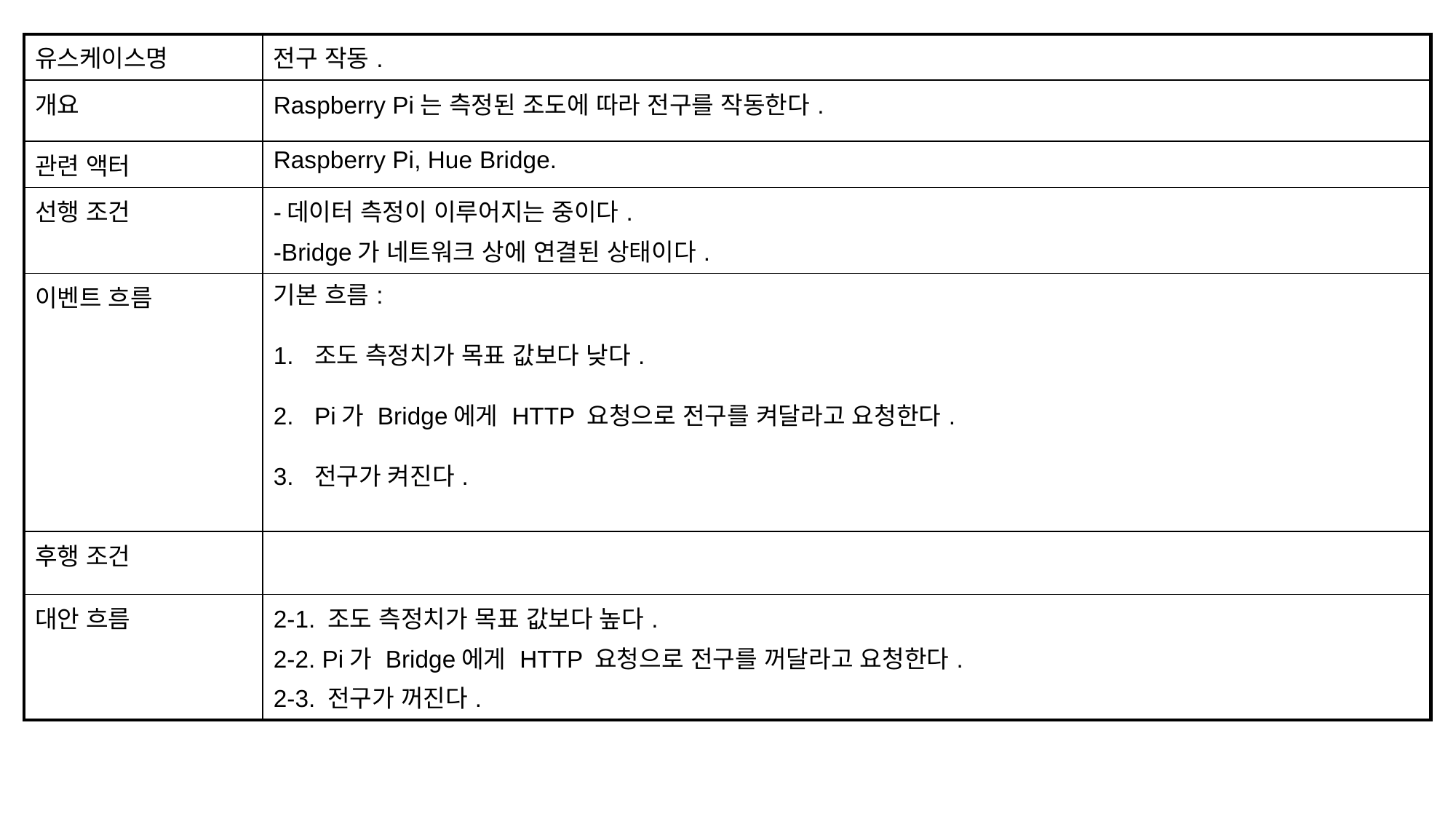

| 유스케이스명 | 전구 작동. |
| --- | --- |
| 개요 | Raspberry Pi는 측정된 조도에 따라 전구를 작동한다. |
| 관련 액터 | Raspberry Pi, Hue Bridge. |
| 선행 조건 | -데이터 측정이 이루어지는 중이다. -Bridge가 네트워크 상에 연결된 상태이다. |
| 이벤트 흐름 | 기본 흐름: 조도 측정치가 목표 값보다 낮다. Pi가 Bridge에게 HTTP 요청으로 전구를 켜달라고 요청한다. 전구가 켜진다. |
| 후행 조건 |  |
| 대안 흐름 | 2-1. 조도 측정치가 목표 값보다 높다. 2-2. Pi가 Bridge에게 HTTP 요청으로 전구를 꺼달라고 요청한다. 2-3. 전구가 꺼진다. |